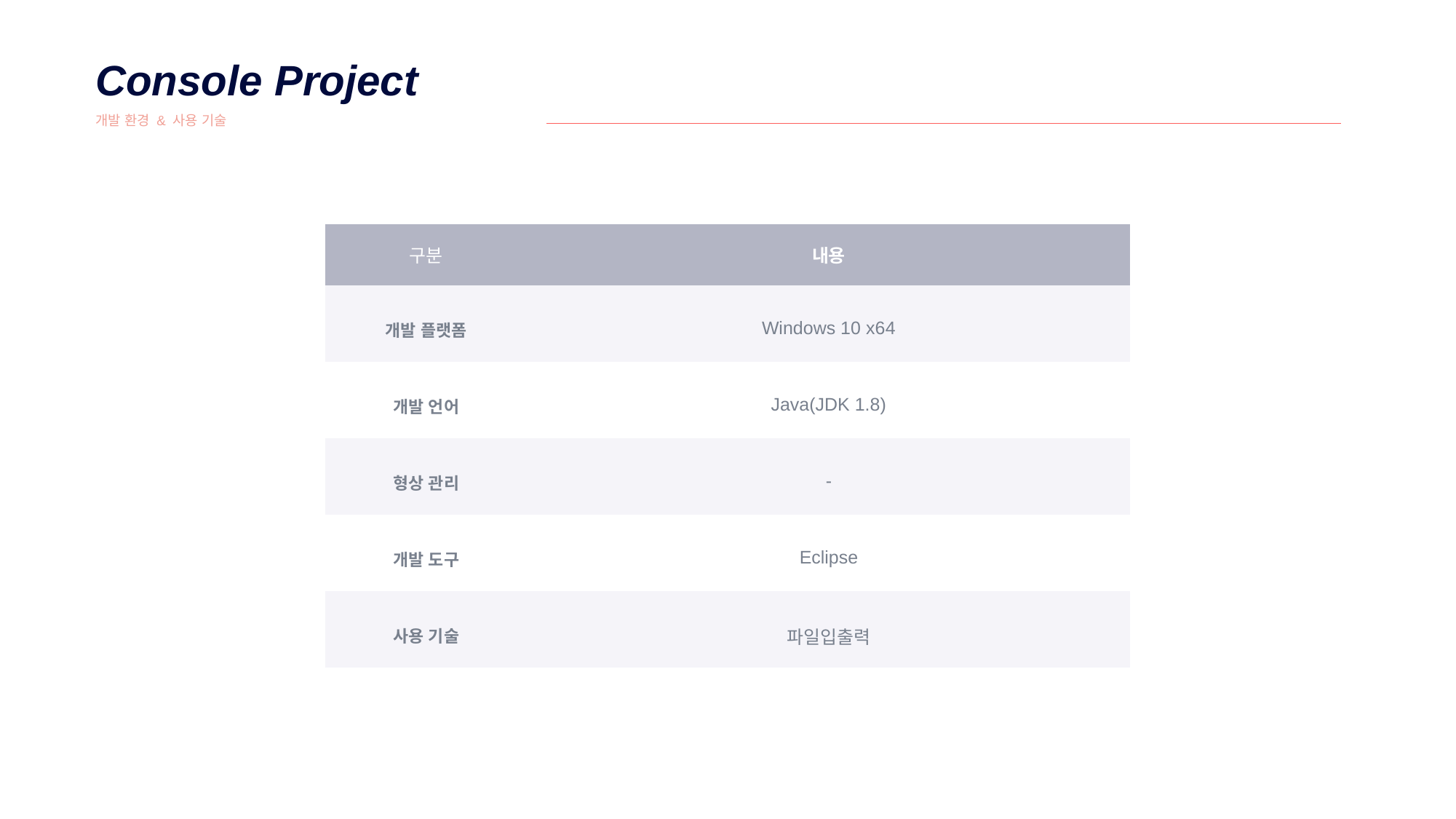

Console Project
개발 환경 & 사용 기술
| 구분 | 내용 |
| --- | --- |
| 개발 플랫폼 | Windows 10 x64 |
| 개발 언어 | Java(JDK 1.8) |
| 형상 관리 | - |
| 개발 도구 | Eclipse |
| 사용 기술 | 파일입출력 |